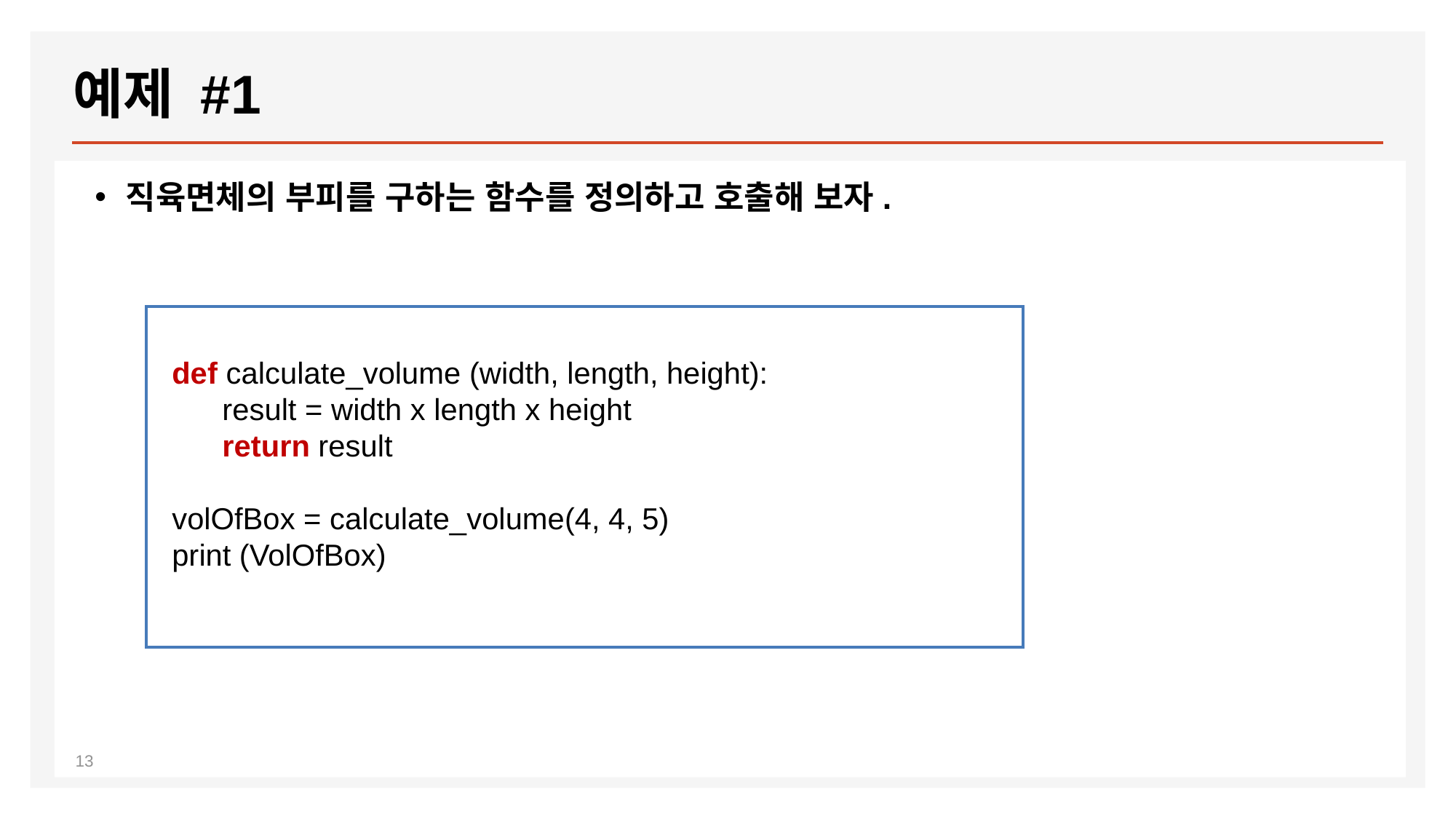

# 예제 #1
직육면체의 부피를 구하는 함수를 정의하고 호출해 보자.

def calculate_volume (width, length, height):
      result = width x length x height
      return result

volOfBox = calculate_volume(4, 4, 5)
print (VolOfBox)

13